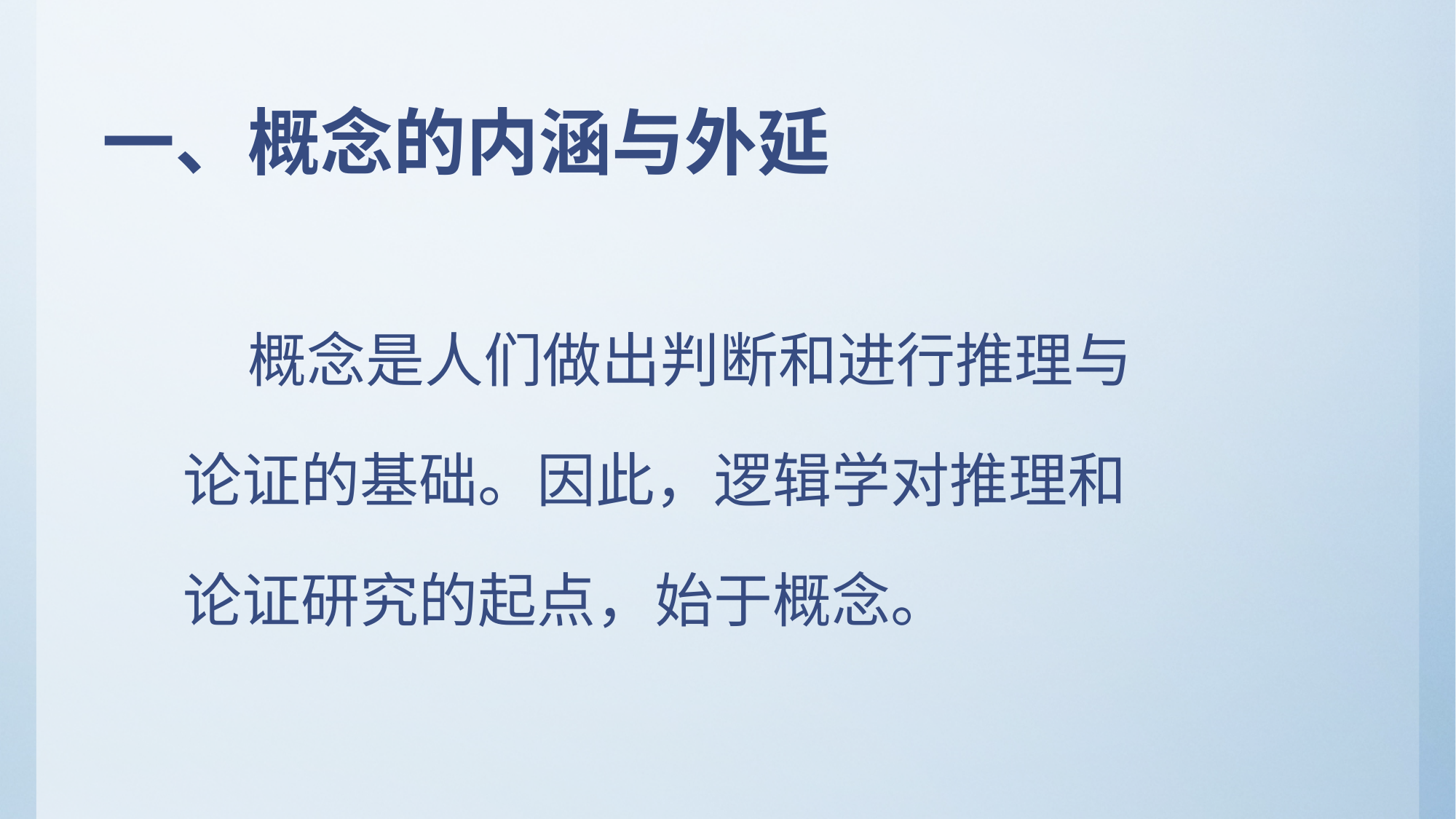

一、概念的内涵与外延
# 概念是人们做出判断和进行推理与 论证的基础。因此，逻辑学对推理和 论证研究的起点，始于概念。